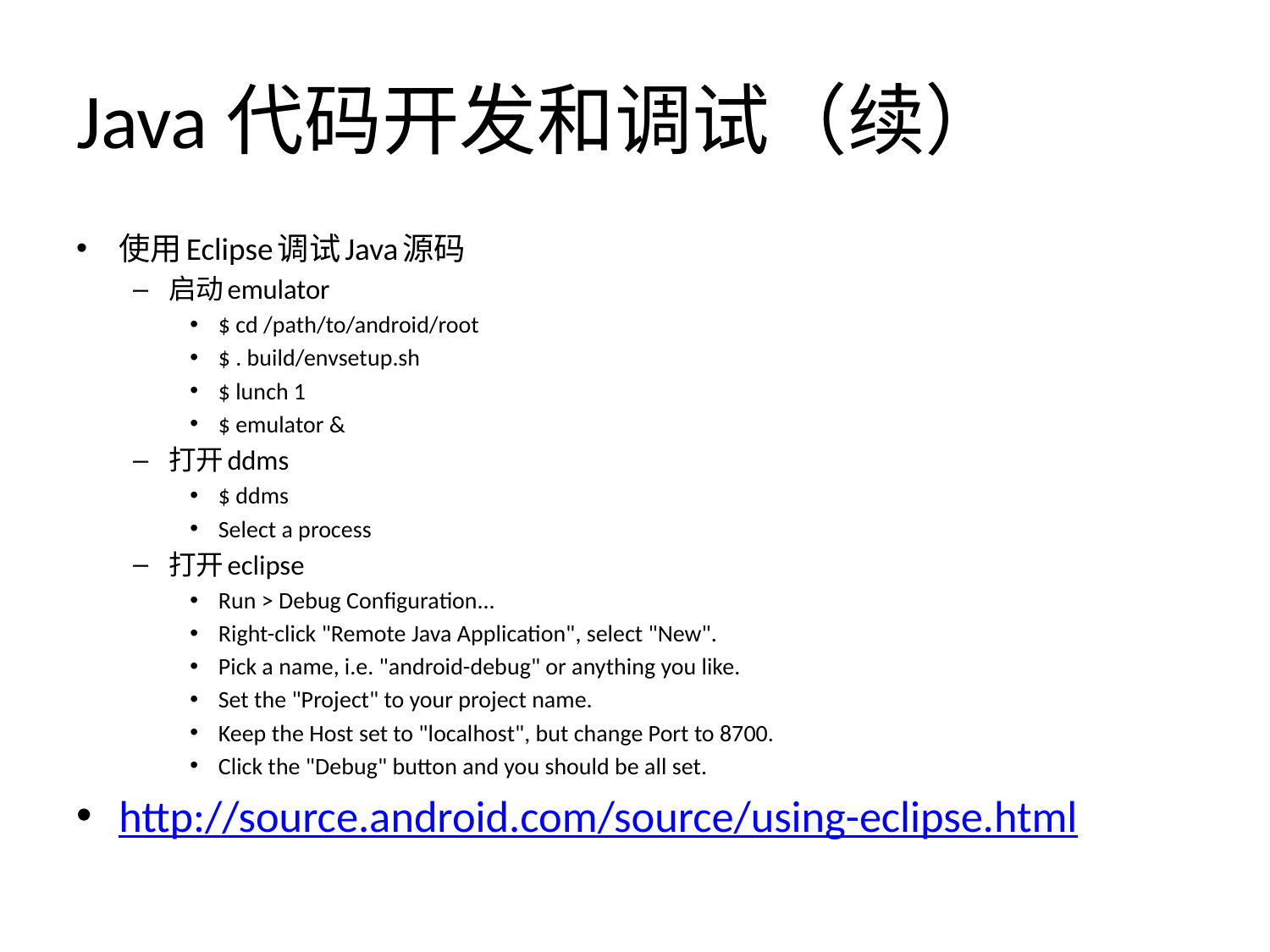

# Java代码开发和调试（续）
使用Eclipse调试Java源码
启动emulator
$ cd /path/to/android/root
$ . build/envsetup.sh
$ lunch 1
$ emulator &
打开ddms
$ ddms
Select a process
打开eclipse
Run > Debug Configuration...
Right-click "Remote Java Application", select "New".
Pick a name, i.e. "android-debug" or anything you like.
Set the "Project" to your project name.
Keep the Host set to "localhost", but change Port to 8700.
Click the "Debug" button and you should be all set.
http://source.android.com/source/using-eclipse.html